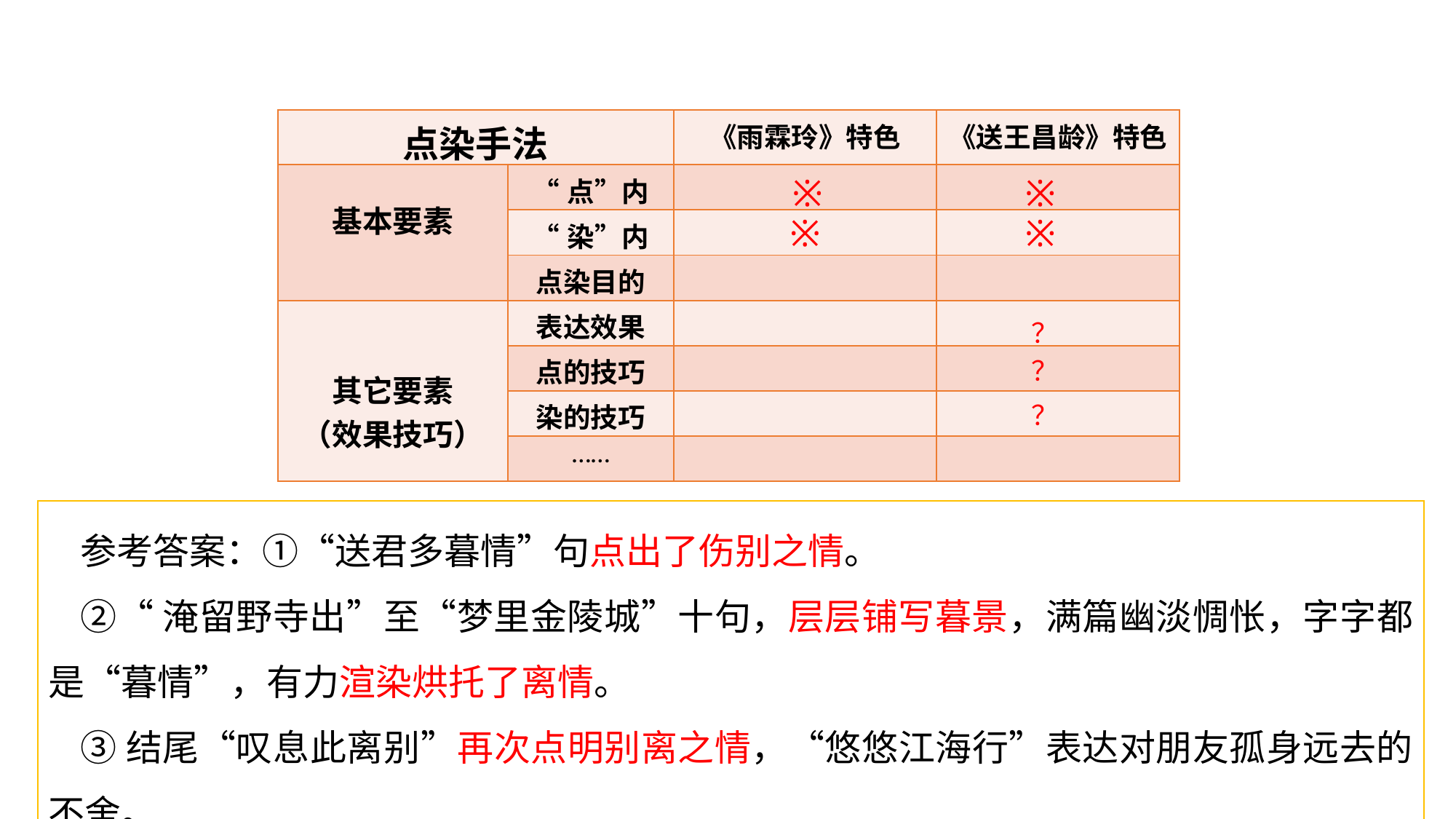

| 点染手法 |  | 《雨霖玲》特色 | 《送王昌龄》特色 |
| --- | --- | --- | --- |
| 基本要素 | “点”内容 |  |  |
|  | “染”内容 |  |  |
|  | 点染目的 |  |  |
| 其它要素 （效果技巧） | 表达效果 |  |  |
|  | 点的技巧 |  |  |
|  | 染的技巧 |  |  |
|  | …… |  |  |
※
※
※
※
？
？
？
参考答案：①“送君多暮情”句点出了伤别之情。
②“淹留野寺出”至“梦里金陵城”十句，层层铺写暮景，满篇幽淡惆怅，字字都是“暮情”，有力渲染烘托了离情。
③结尾“叹息此离别”再次点明别离之情，“悠悠江海行”表达对朋友孤身远去的不舍。